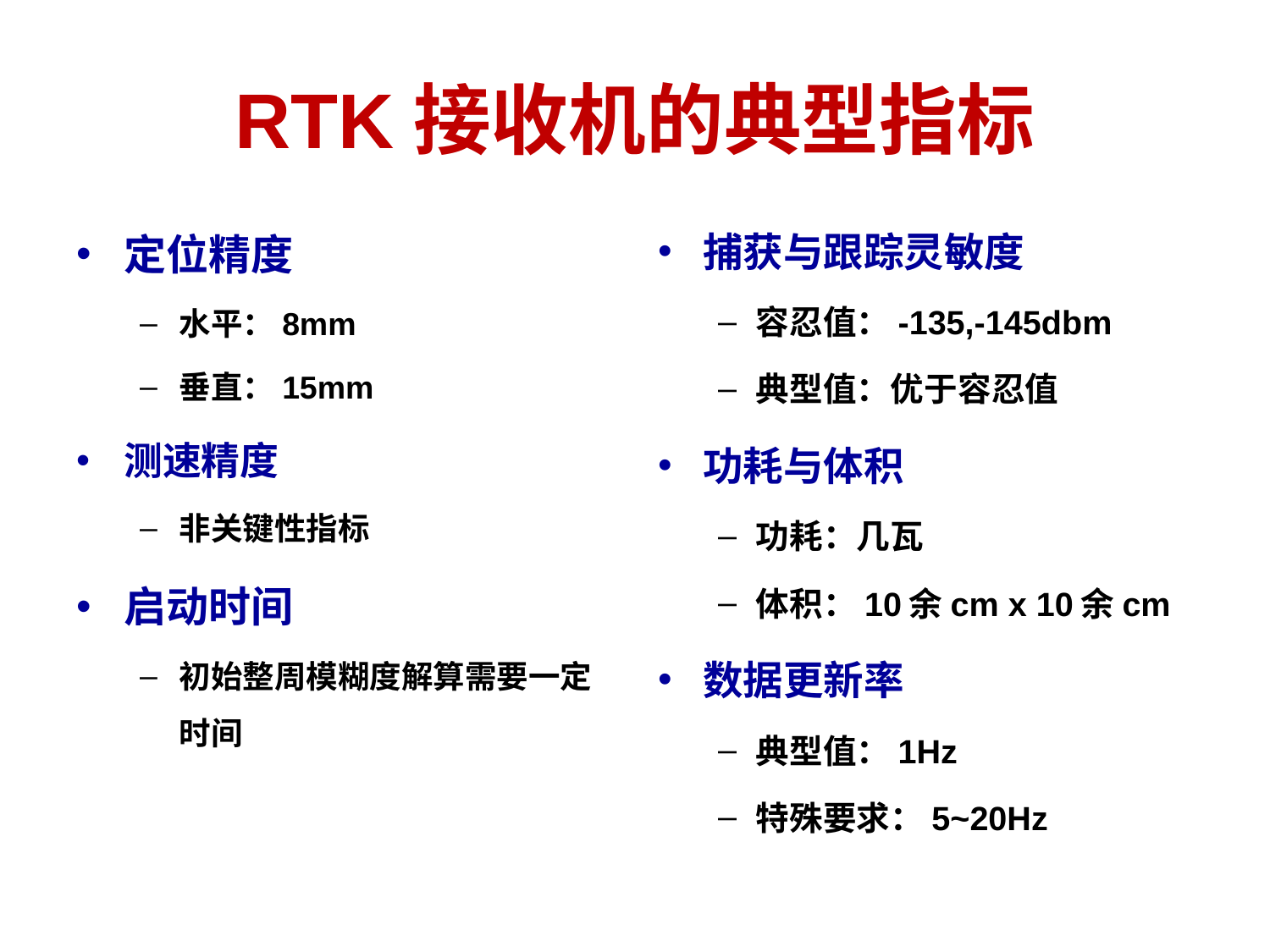

# RTK接收机的典型指标
定位精度
水平：8mm
垂直：15mm
测速精度
非关键性指标
启动时间
初始整周模糊度解算需要一定时间
捕获与跟踪灵敏度
容忍值：-135,-145dbm
典型值：优于容忍值
功耗与体积
功耗：几瓦
体积：10余cm x 10余cm
数据更新率
典型值：1Hz
特殊要求：5~20Hz